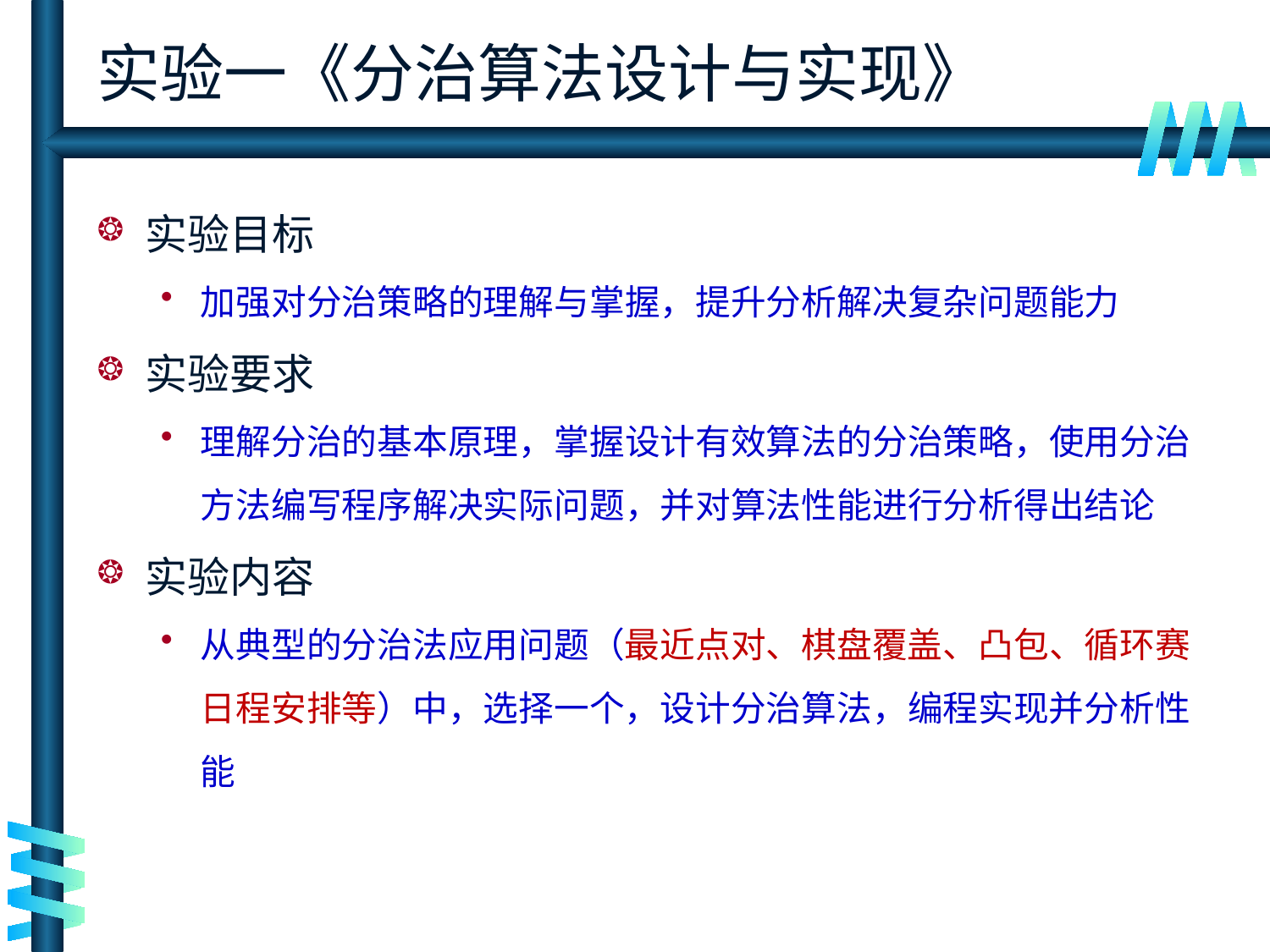

# 实验一《分治算法设计与实现》
实验目标
加强对分治策略的理解与掌握，提升分析解决复杂问题能力
实验要求
理解分治的基本原理，掌握设计有效算法的分治策略，使用分治方法编写程序解决实际问题，并对算法性能进行分析得出结论
实验内容
从典型的分治法应用问题（最近点对、棋盘覆盖、凸包、循环赛日程安排等）中，选择一个，设计分治算法，编程实现并分析性能